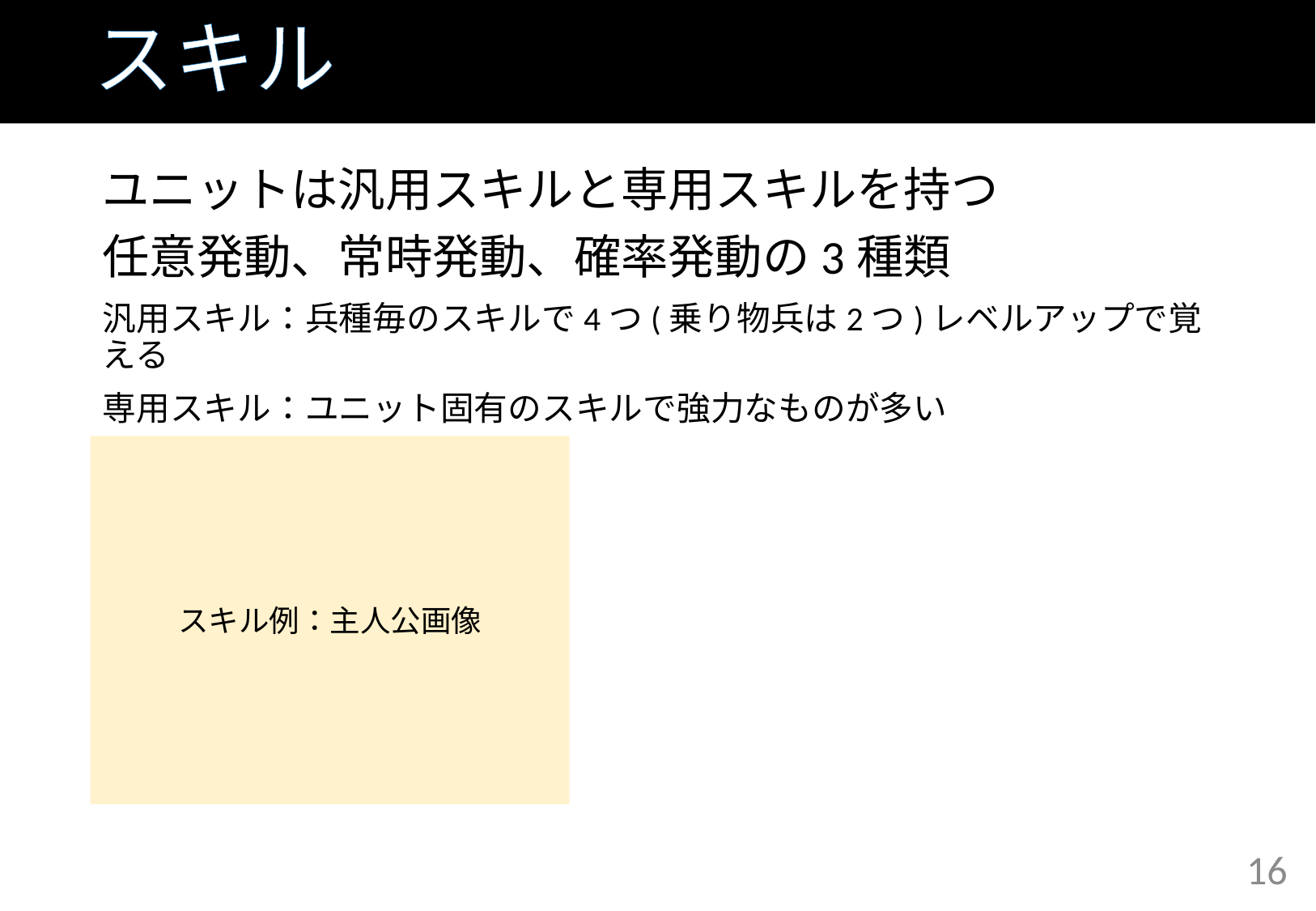

# スキル
ユニットは汎用スキルと専用スキルを持つ
任意発動、常時発動、確率発動の3種類
汎用スキル：兵種毎のスキルで4つ(乗り物兵は2つ)レベルアップで覚える
専用スキル：ユニット固有のスキルで強力なものが多い
スキル例：主人公画像
16